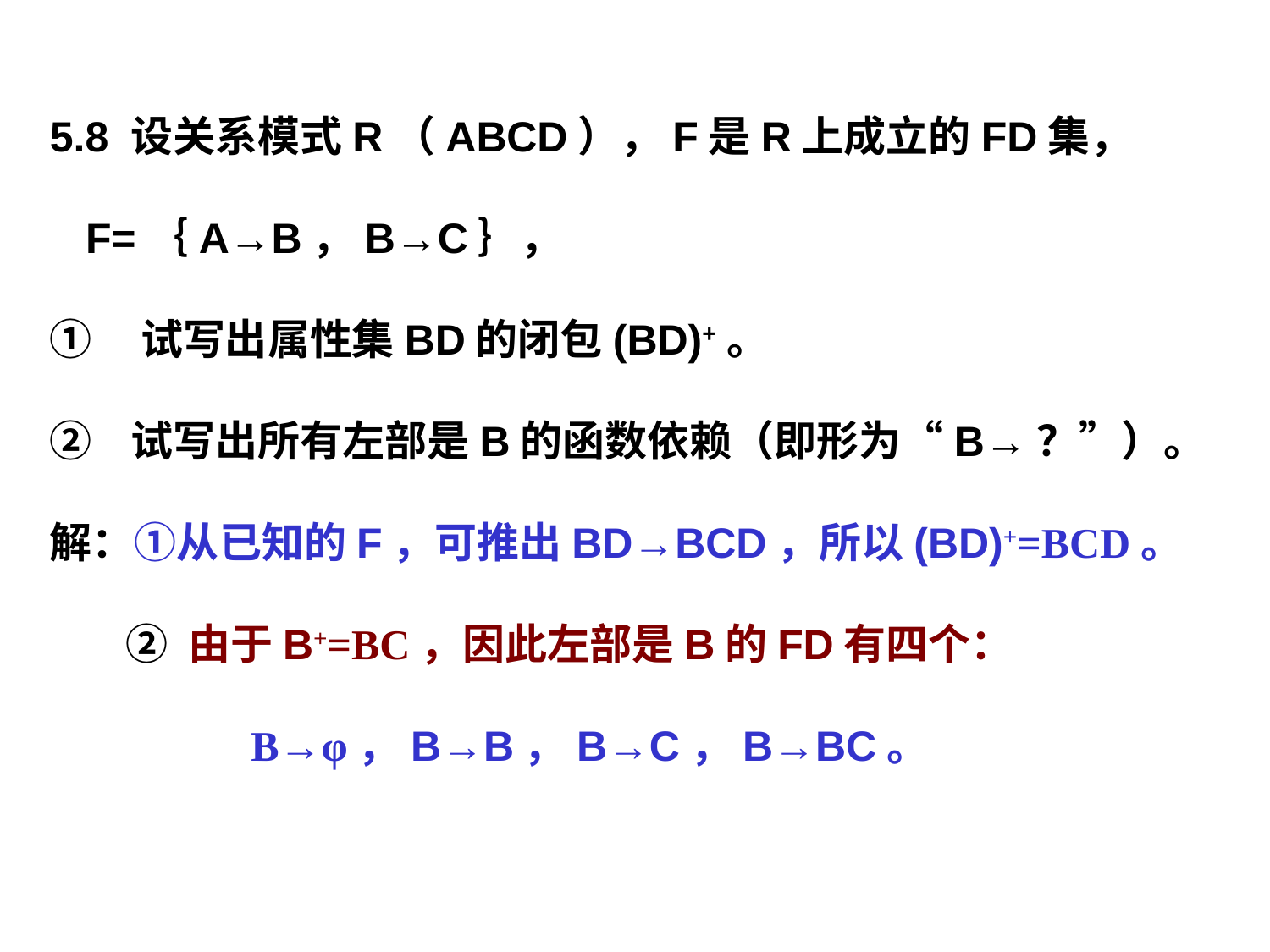

5.8 设关系模式R（ABCD），F是R上成立的FD集，
   F=｛A→B，B→C｝，
①    试写出属性集BD的闭包(BD)+。
②   试写出所有左部是B的函数依赖（即形为“B→？”）。
解：①从已知的F，可推出BD→BCD，所以(BD)+=BCD。
        ② 由于B+=BC，因此左部是B的FD有四个：
                   B→φ，B→B，B→C，B→BC。